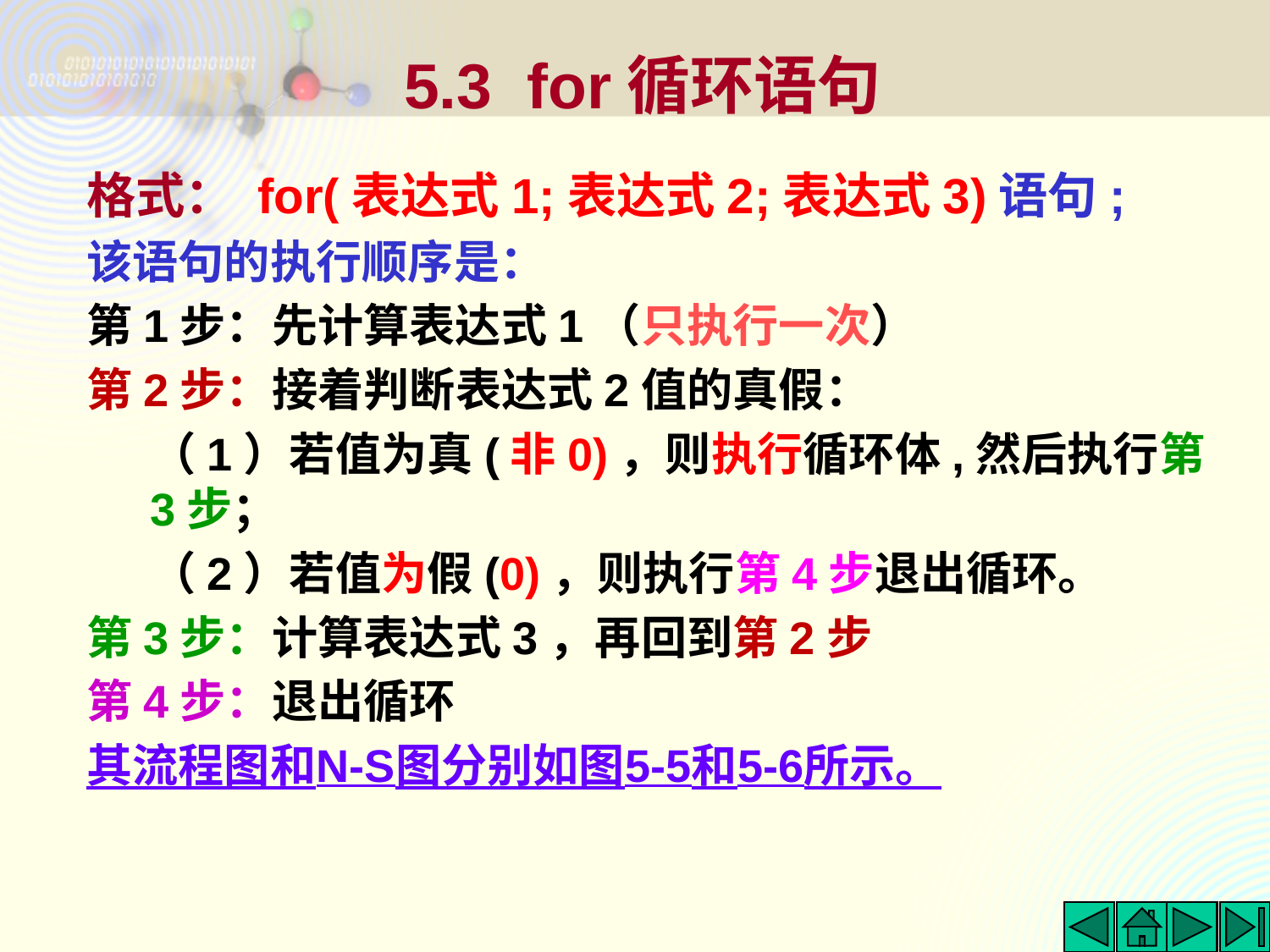

5.3  for循环语句
格式： for(表达式1;表达式2;表达式3)语句;
该语句的执行顺序是：
第1步：先计算表达式1（只执行一次）
第2步：接着判断表达式2值的真假：
（1）若值为真(非0)，则执行循环体,然后执行第3步；
（2）若值为假(0)，则执行第4步退出循环。
第3步：计算表达式3，再回到第2步
第4步：退出循环
其流程图和N-S图分别如图5-5和5-6所示。